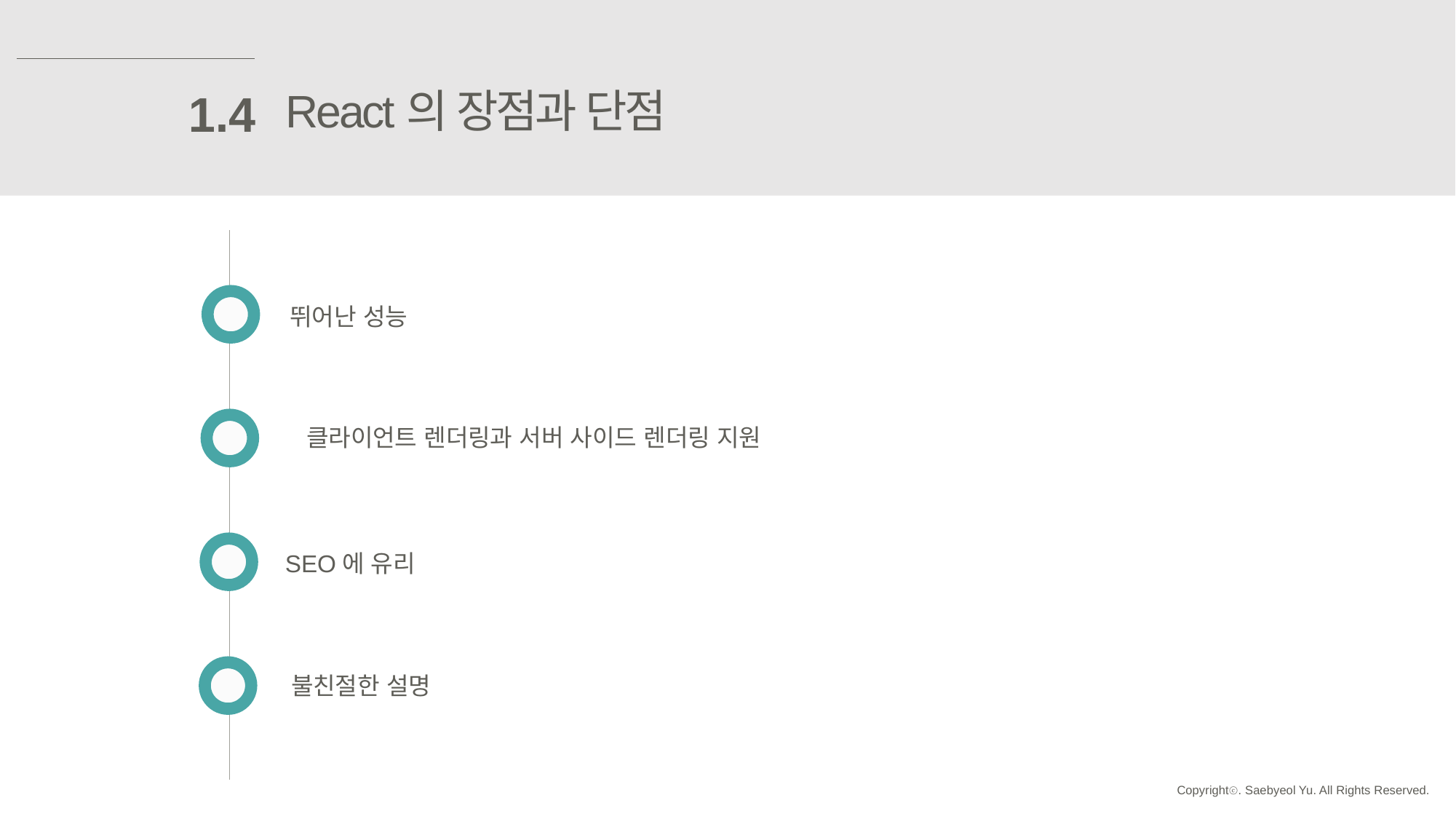

React의 장점과 단점
1.4

뛰어난 성능
클라이언트 렌더링과 서버 사이드 렌더링 지원
SEO에 유리
불친절한 설명